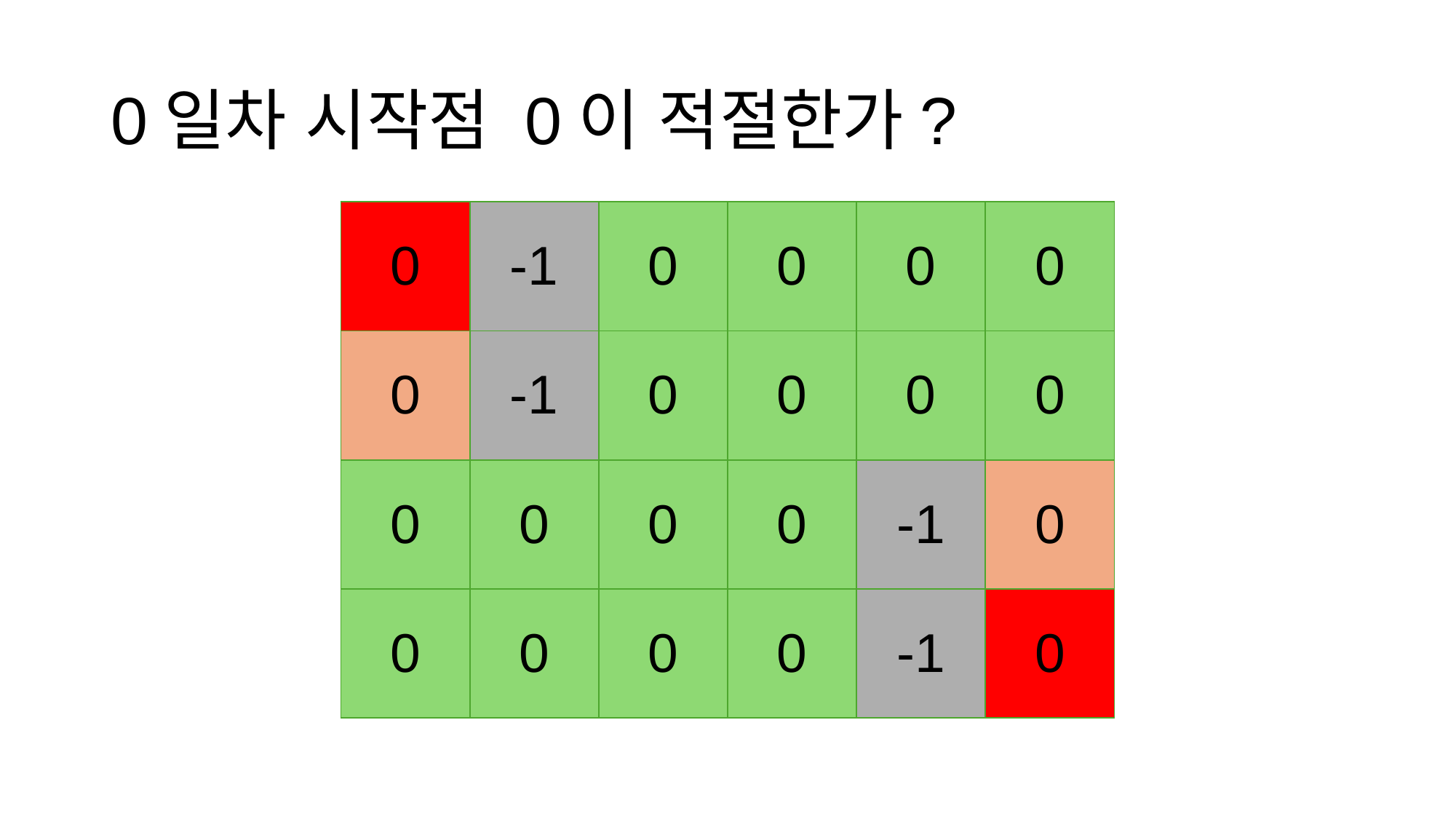

# 0일차 시작점 0이 적절한가?
| 0 | -1 | 0 | 0 | 0 | 0 |
| --- | --- | --- | --- | --- | --- |
| 0 | -1 | 0 | 0 | 0 | 0 |
| 0 | 0 | 0 | 0 | -1 | 0 |
| 0 | 0 | 0 | 0 | -1 | 0 |